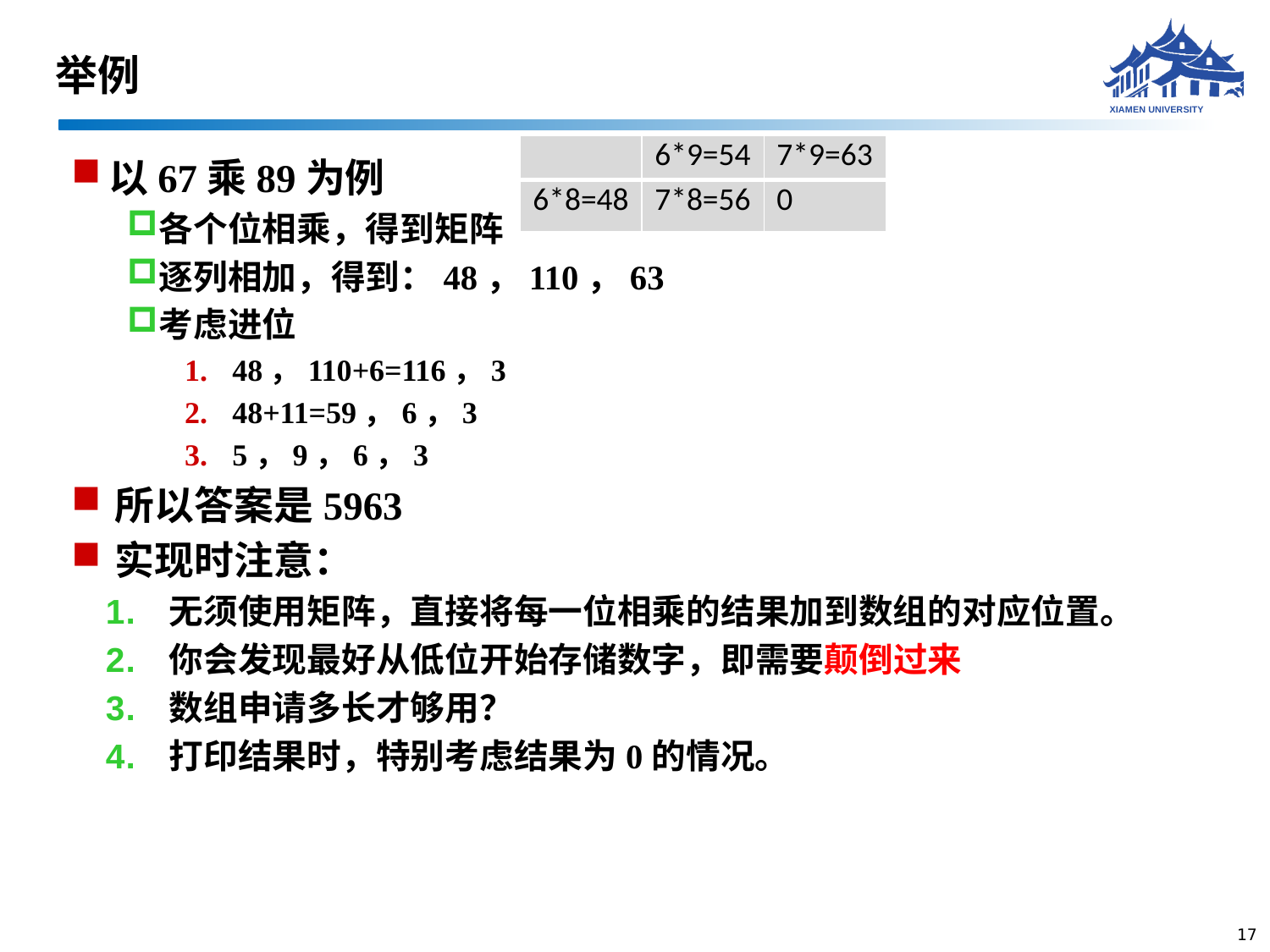

# 举例
|  | 6\*9=54 | 7\*9=63 |
| --- | --- | --- |
| 6\*8=48 | 7\*8=56 | 0 |
以67乘89为例
各个位相乘，得到矩阵
逐列相加，得到：48，110，63
考虑进位
48，110+6=116，3
48+11=59，6，3
5，9，6，3
所以答案是5963
实现时注意：
无须使用矩阵，直接将每一位相乘的结果加到数组的对应位置。
你会发现最好从低位开始存储数字，即需要颠倒过来
数组申请多长才够用？
打印结果时，特别考虑结果为0的情况。

17